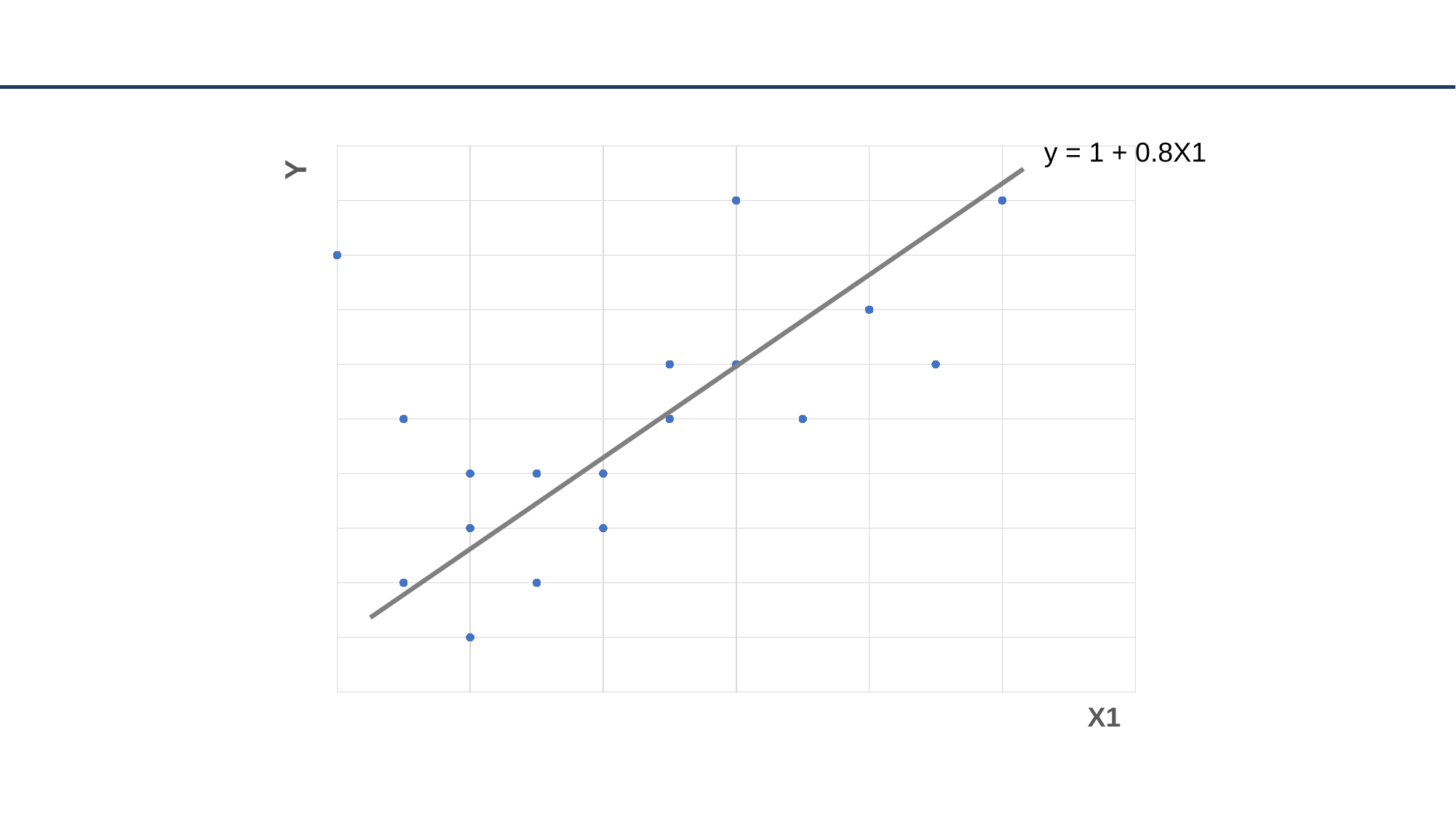

#

### Chart

| Category | Y 값 |
|---|---|
y = 1 + 0.8X1